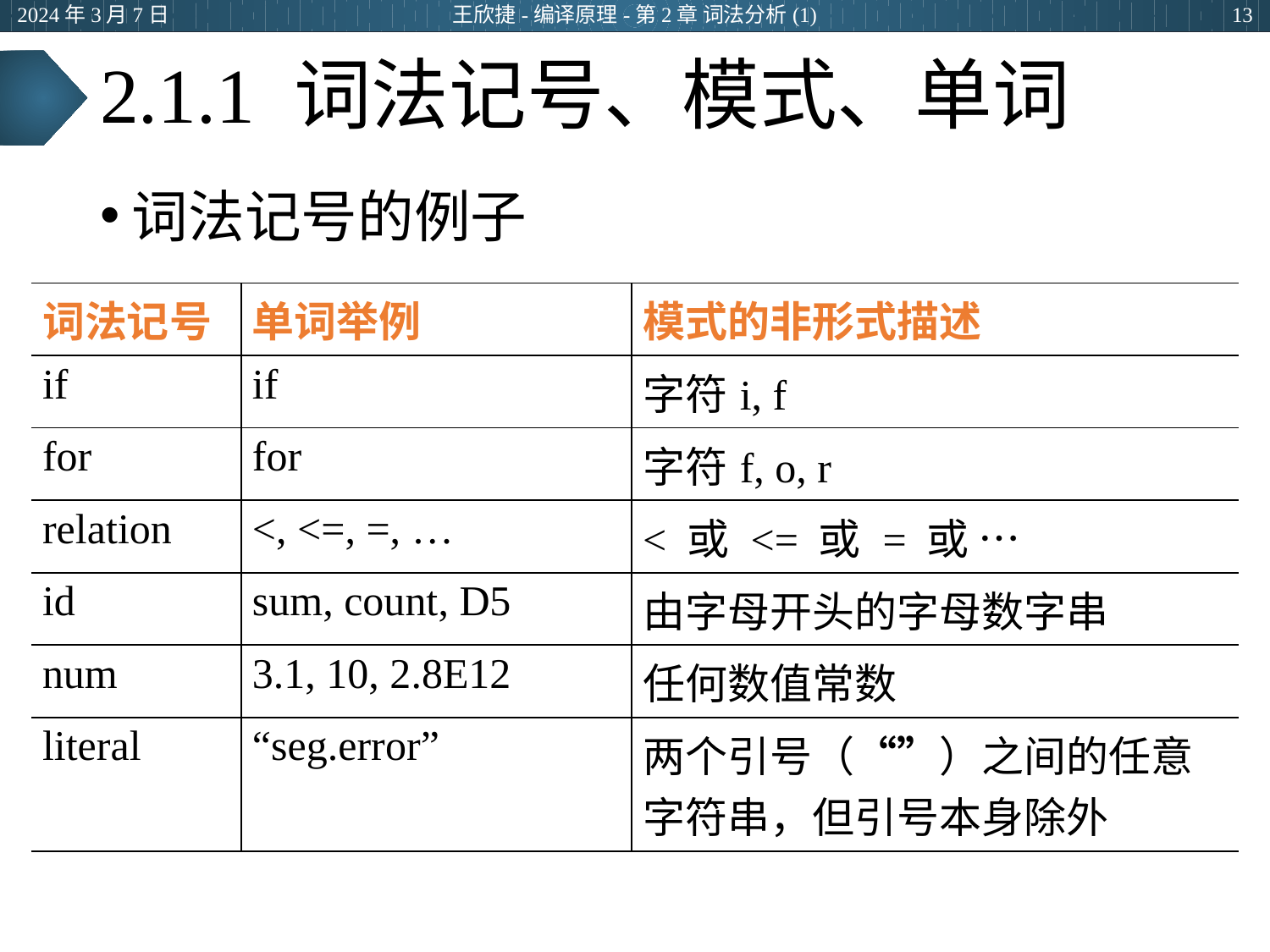

2024年3月7日
王欣捷-编译原理-第2章 词法分析(1)
13
# 2.1.1 词法记号、模式、单词
词法记号的例子
| 词法记号 | 单词举例 | 模式的非形式描述 |
| --- | --- | --- |
| if | if | 字符i, f |
| for | for | 字符f, o, r |
| relation | <, <=, =, … | < 或 <= 或 = 或 … |
| id | sum, count, D5 | 由字母开头的字母数字串 |
| num | 3.1, 10, 2.8E12 | 任何数值常数 |
| literal | “seg.error” | 两个引号（“”）之间的任意字符串，但引号本身除外 |